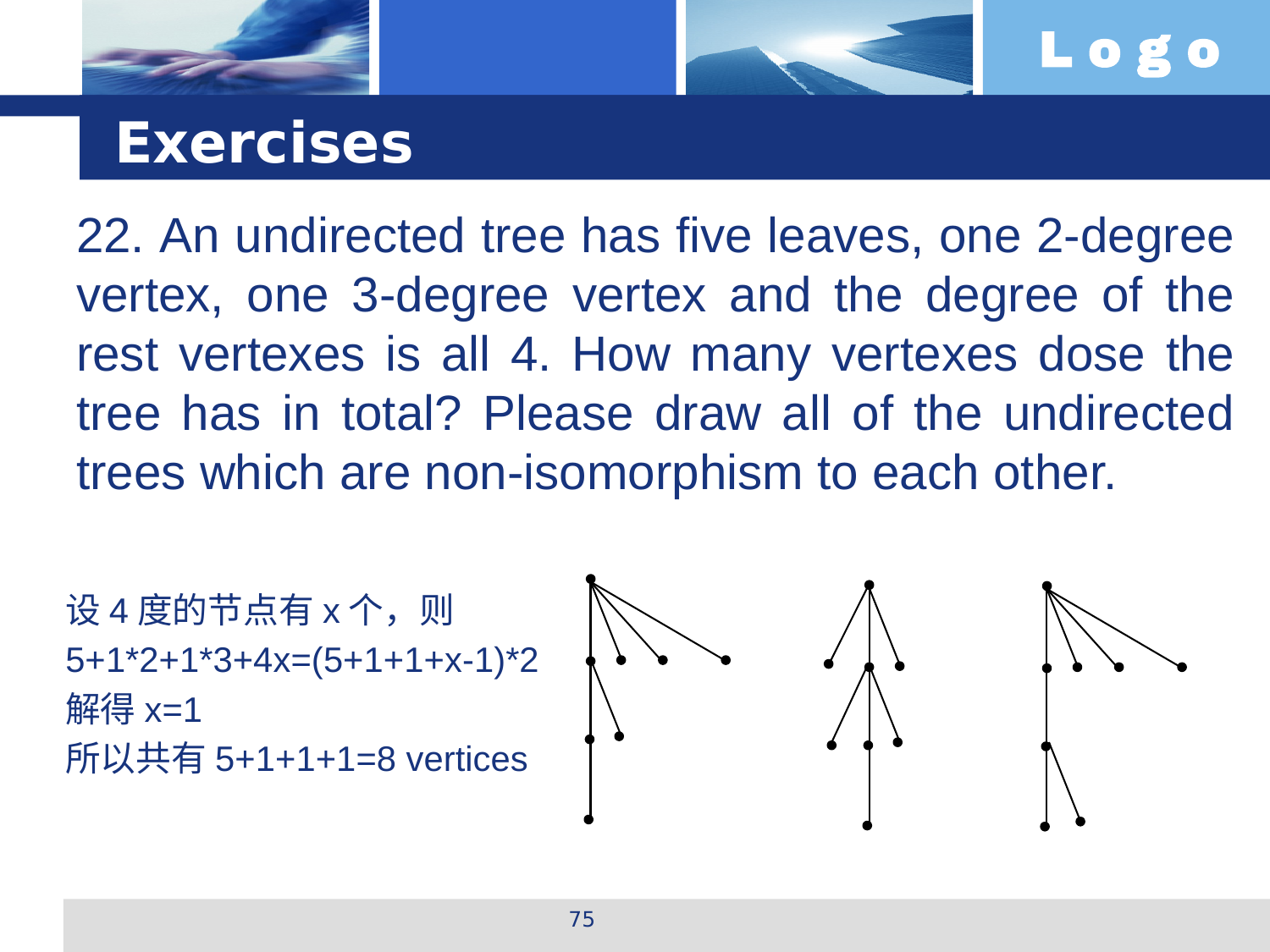

# Exercises
22. An undirected tree has five leaves, one 2-degree vertex, one 3-degree vertex and the degree of the rest vertexes is all 4. How many vertexes dose the tree has in total? Please draw all of the undirected trees which are non-isomorphism to each other.

设4度的节点有x个，则
5+1*2+1*3+4x=(5+1+1+x-1)*2
解得x=1
所以共有5+1+1+1=8 vertices

75